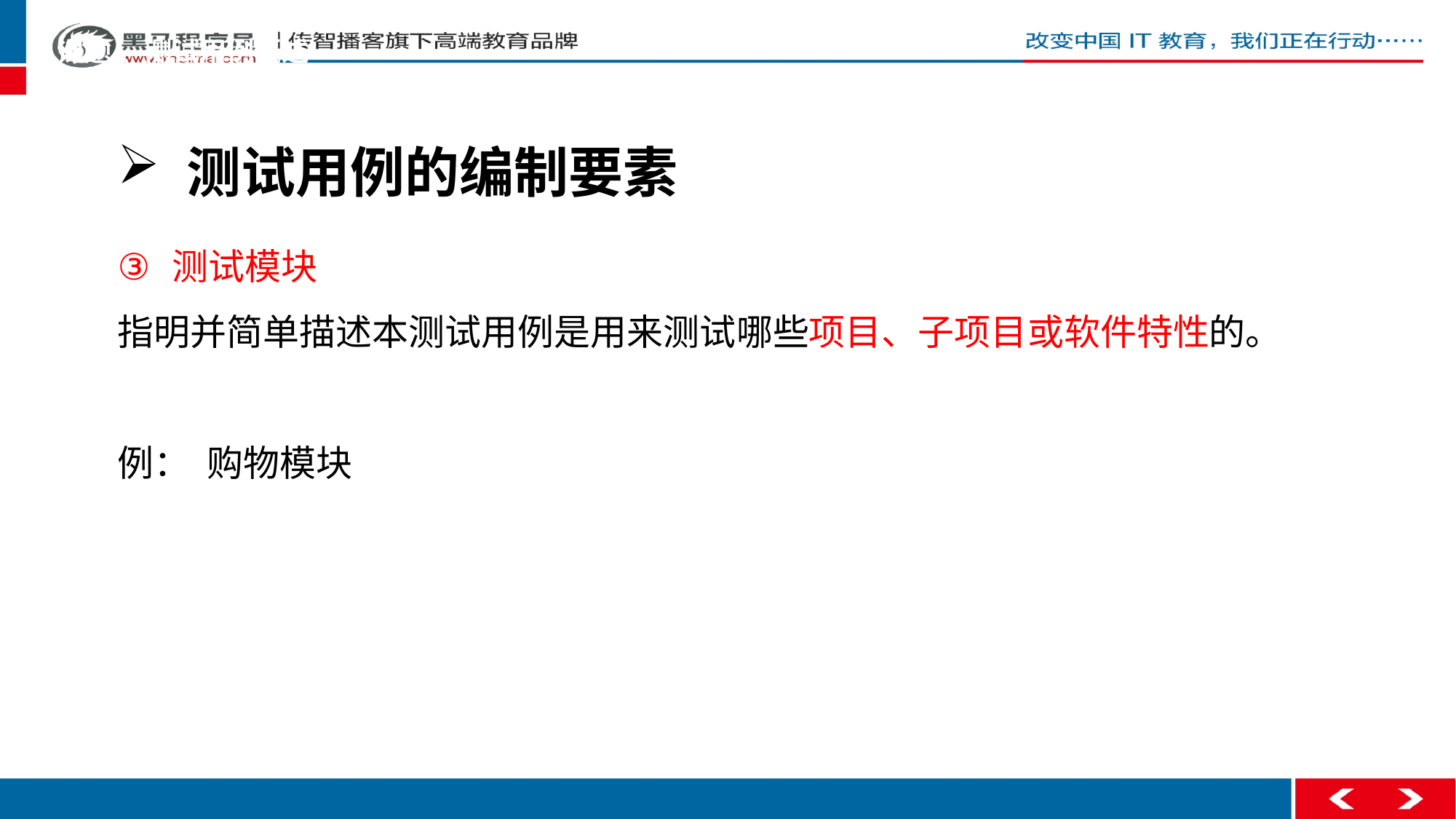

课题 、测试用例概述
 测试用例的编制要素
测试模块
指明并简单描述本测试用例是用来测试哪些项目、子项目或软件特性的。

例：  购物模块